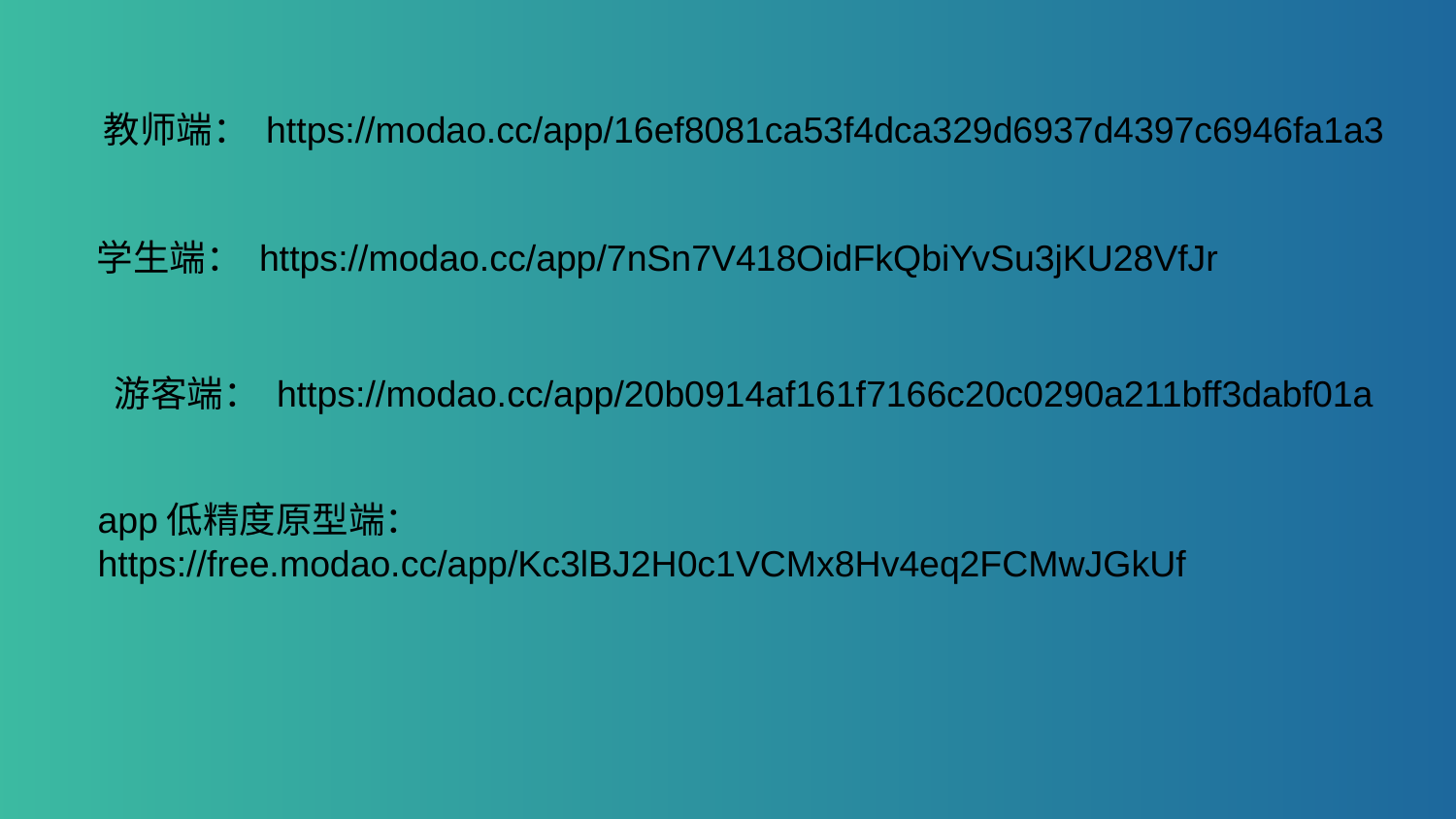

教师端： https://modao.cc/app/16ef8081ca53f4dca329d6937d4397c6946fa1a3
学生端： https://modao.cc/app/7nSn7V418OidFkQbiYvSu3jKU28VfJr
游客端： https://modao.cc/app/20b0914af161f7166c20c0290a211bff3dabf01a
app低精度原型端：
https://free.modao.cc/app/Kc3lBJ2H0c1VCMx8Hv4eq2FCMwJGkUf